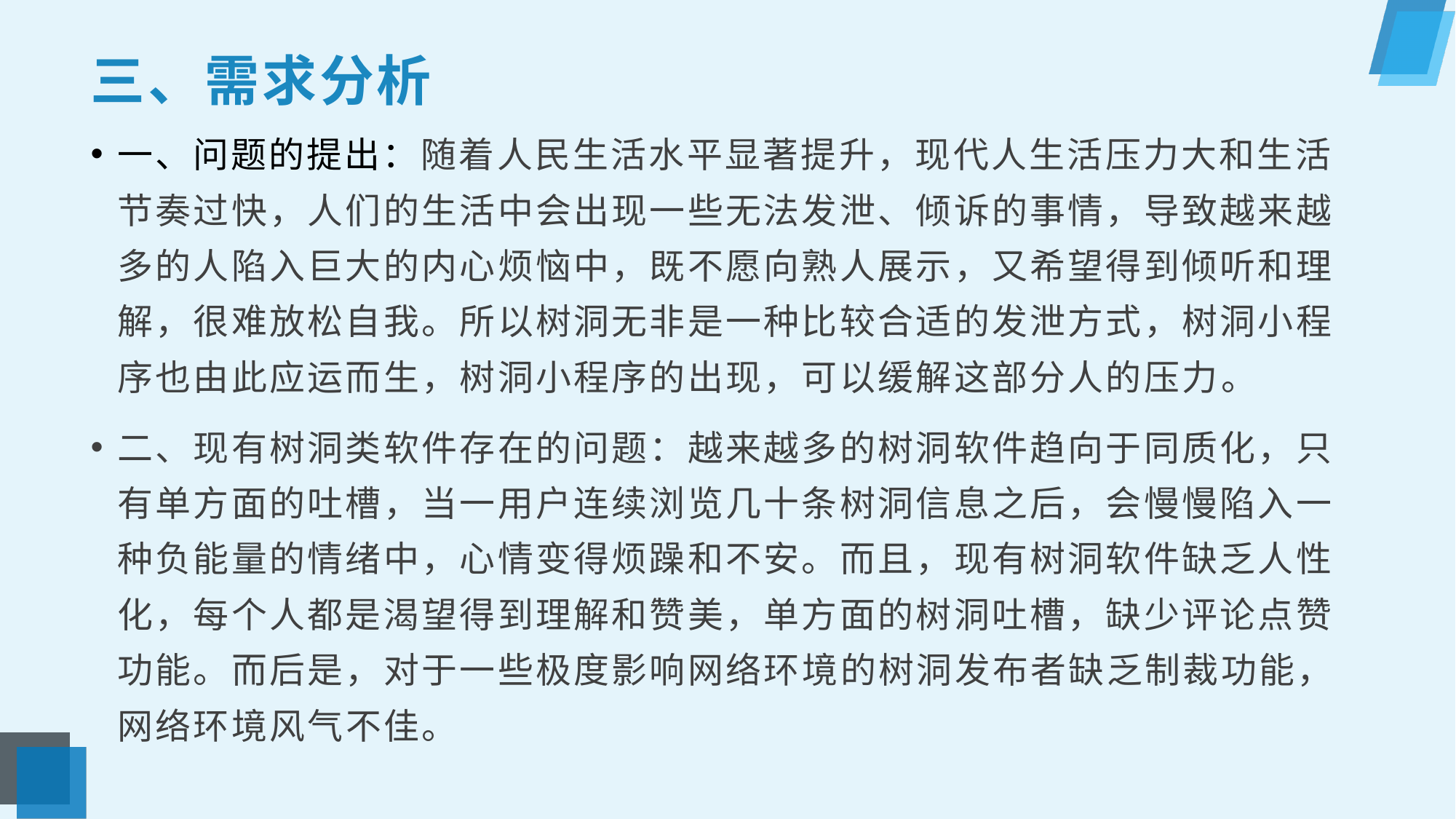

# 三、需求分析
一、问题的提出：随着人民生活水平显著提升，现代人生活压力大和生活节奏过快，人们的生活中会出现一些无法发泄、倾诉的事情，导致越来越多的人陷入巨大的内心烦恼中，既不愿向熟人展示，又希望得到倾听和理解，很难放松自我。所以树洞无非是一种比较合适的发泄方式，树洞小程序也由此应运而生，树洞小程序的出现，可以缓解这部分人的压力。
二、现有树洞类软件存在的问题：越来越多的树洞软件趋向于同质化，只有单方面的吐槽，当一用户连续浏览几十条树洞信息之后，会慢慢陷入一种负能量的情绪中，心情变得烦躁和不安。而且，现有树洞软件缺乏人性化，每个人都是渴望得到理解和赞美，单方面的树洞吐槽，缺少评论点赞功能。而后是，对于一些极度影响网络环境的树洞发布者缺乏制裁功能，网络环境风气不佳。